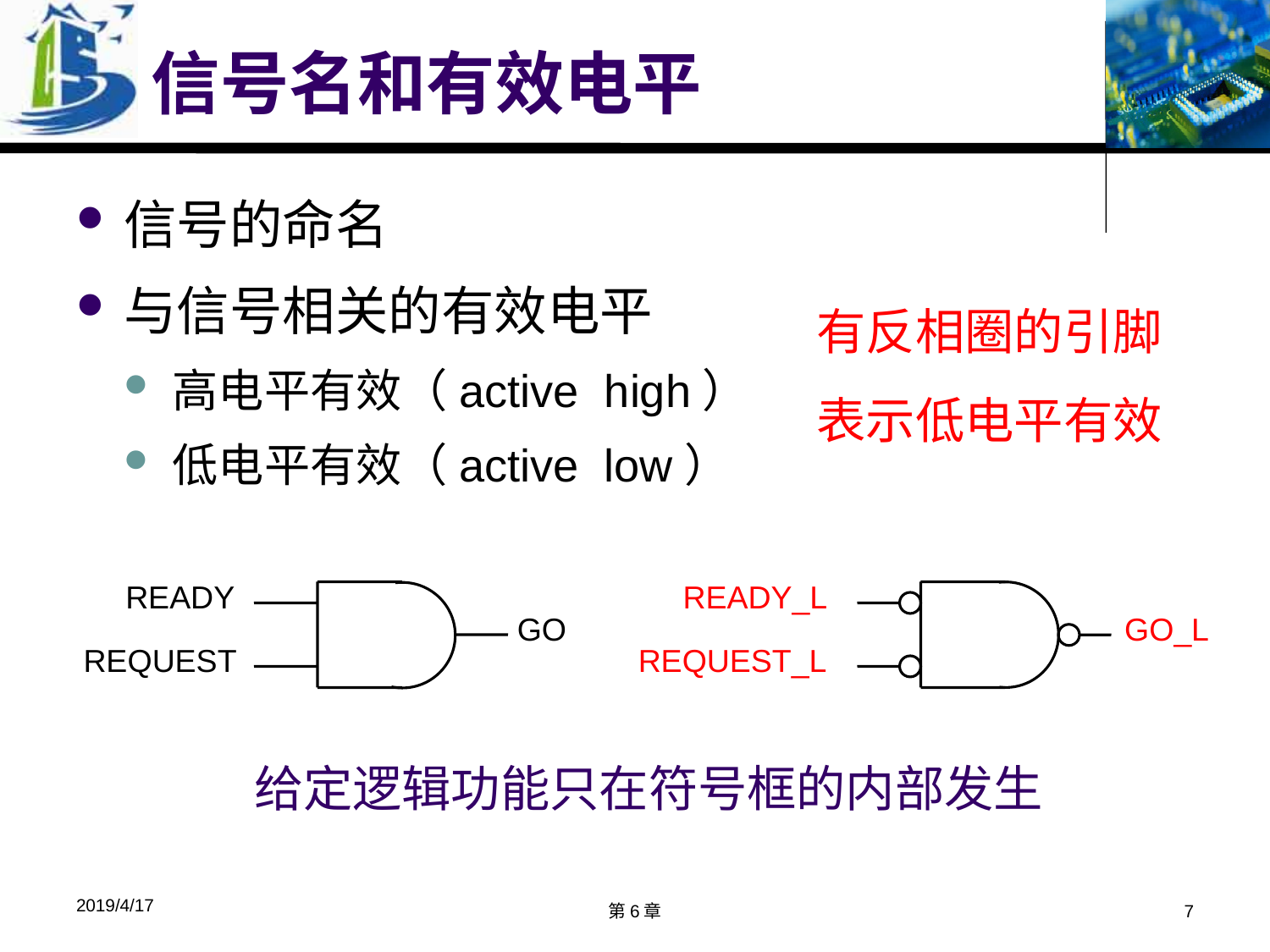

# 信号名和有效电平
信号的命名
与信号相关的有效电平
高电平有效（active  high）
低电平有效（active  low）
有反相圈的引脚
表示低电平有效
READY

GO
REQUEST

READY_L

GO_L
REQUEST_L
给定逻辑功能只在符号框的内部发生
2019/4/17
第6章
7